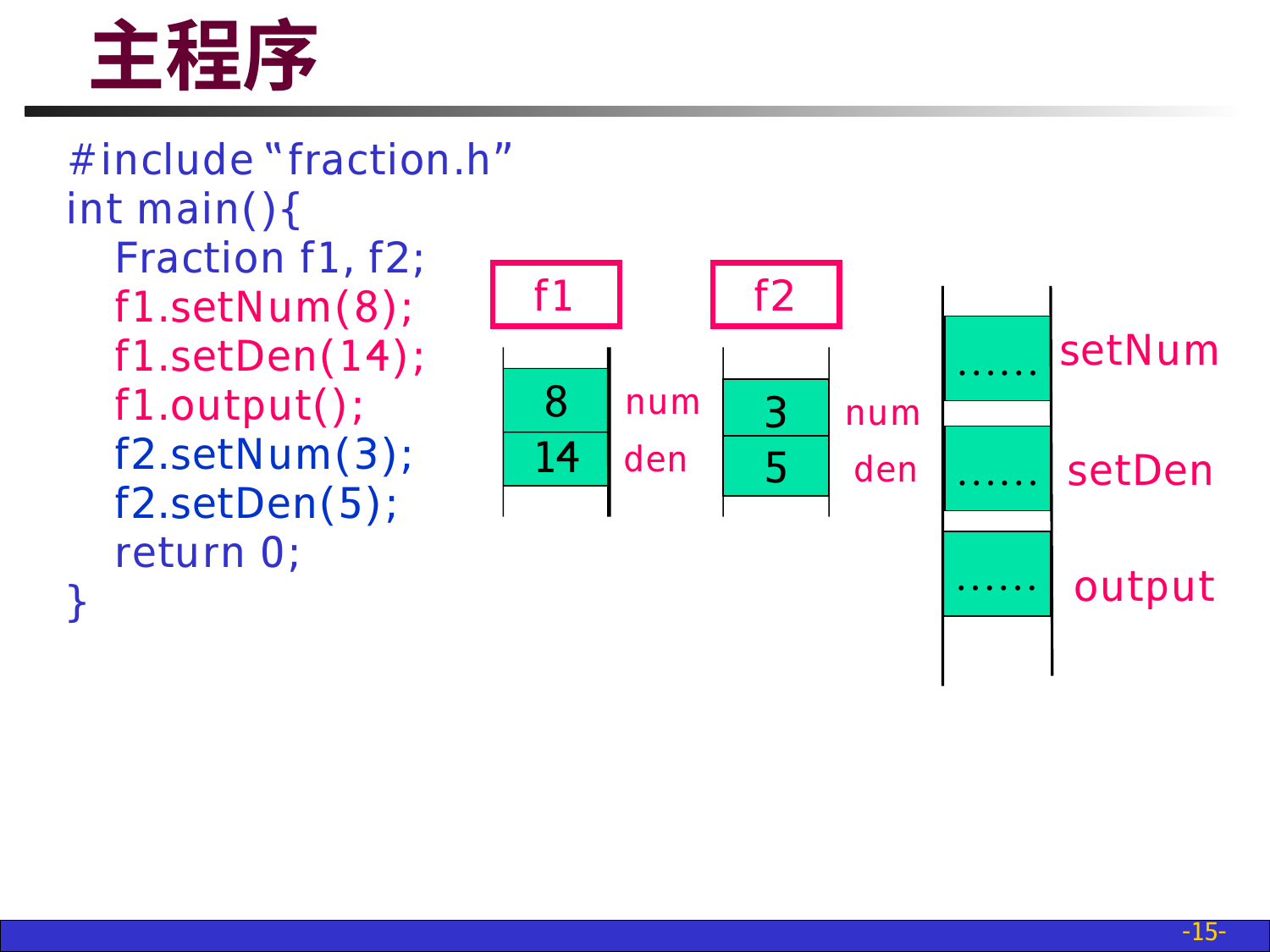

# 主程序
#include “fraction.h”
int main(){
	Fraction f1, f2;
	f1.setNum(8);
	f1.setDen(14);
	f1.output();
	f2.setNum(3);
	f2.setDen(5);
	return 0;
}
f1
f2

……
setNum

num

8
num
3
……
den
14

5
den
setDen
……
output
-15-